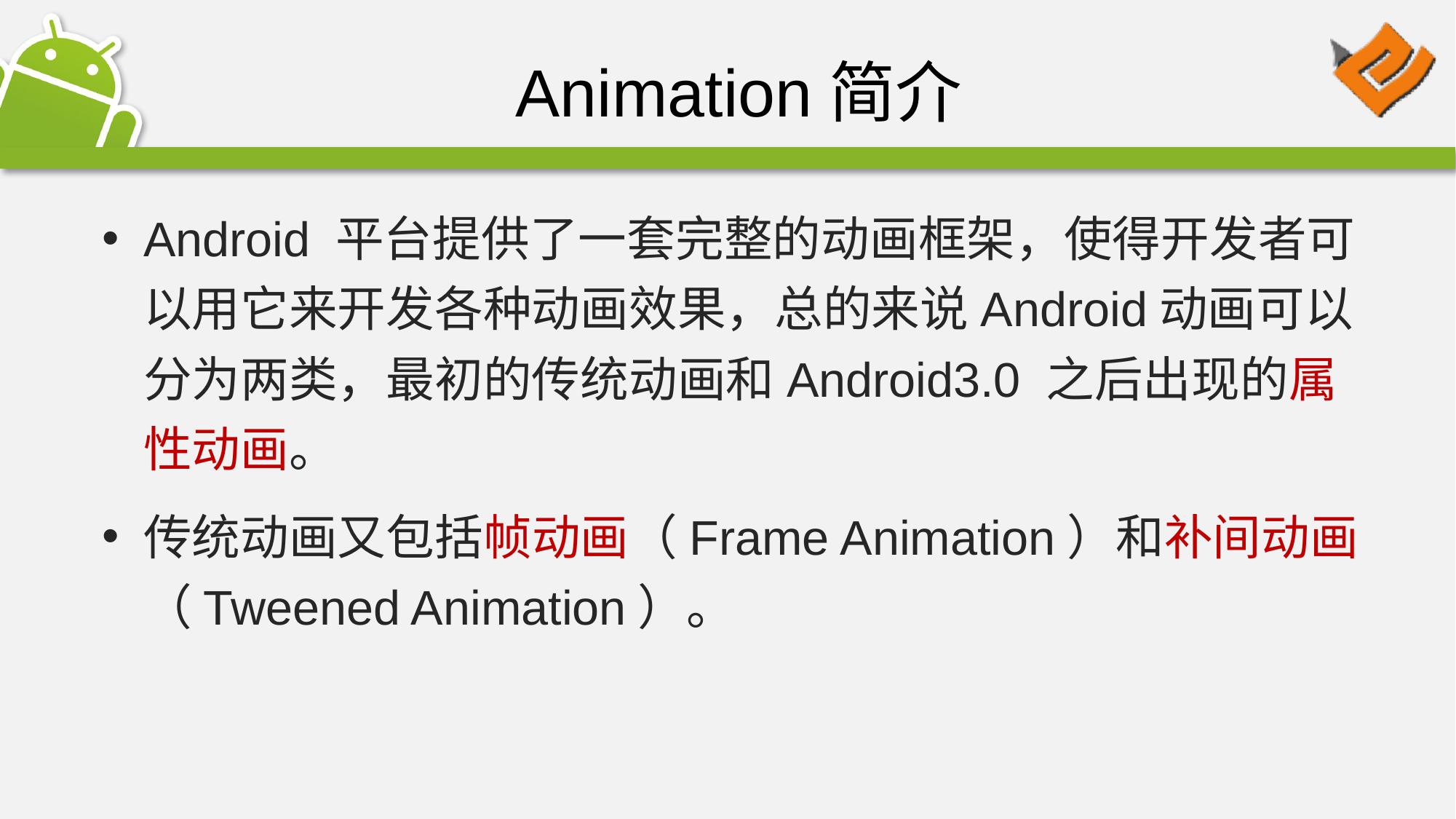

# Animation简介
Android 平台提供了一套完整的动画框架，使得开发者可以用它来开发各种动画效果，总的来说Android动画可以分为两类，最初的传统动画和Android3.0 之后出现的属性动画。
传统动画又包括帧动画（Frame Animation）和补间动画（Tweened Animation）。